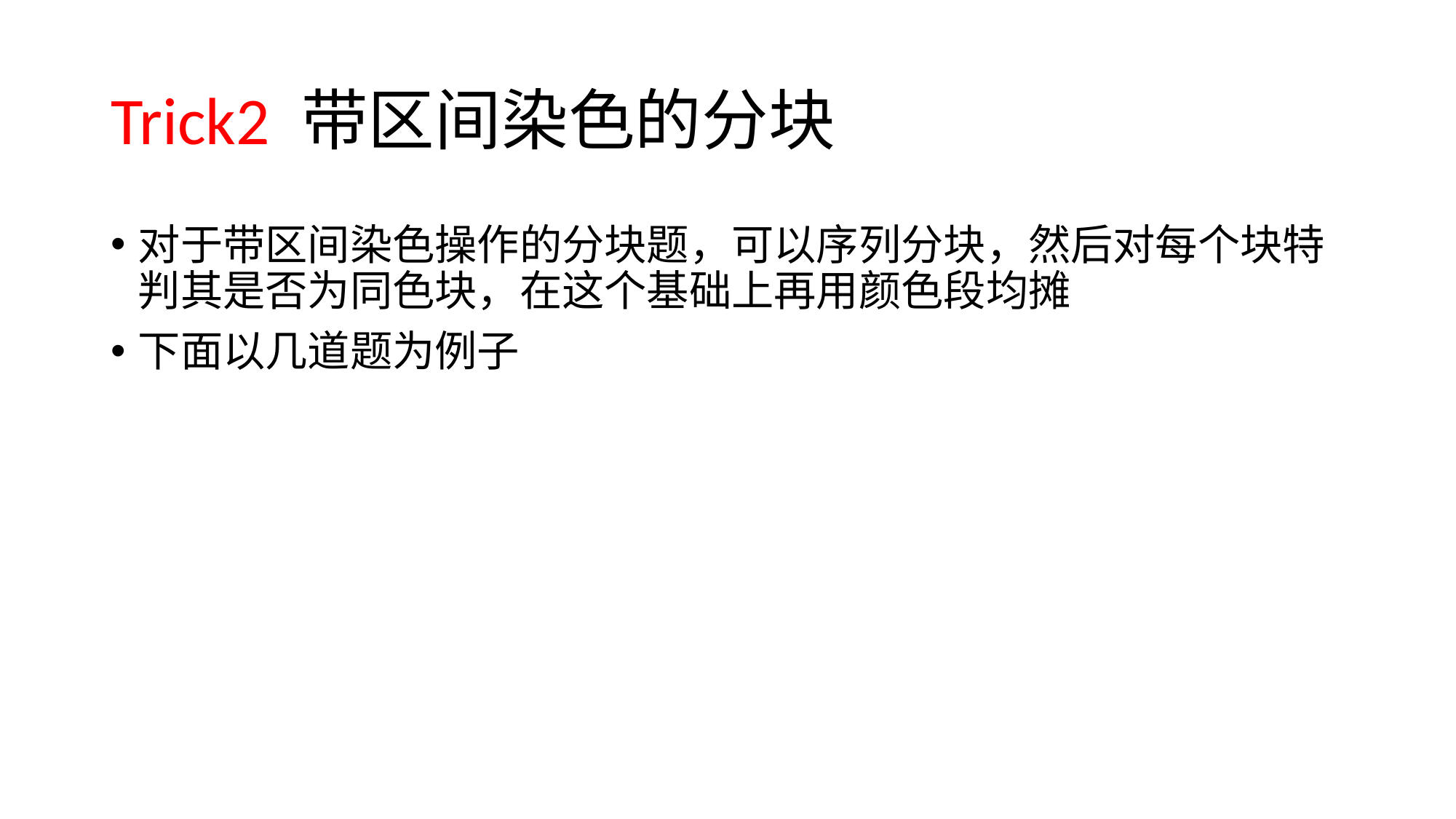

# Trick2 带区间染色的分块
对于带区间染色操作的分块题，可以序列分块，然后对每个块特判其是否为同色块，在这个基础上再用颜色段均摊
下面以几道题为例子